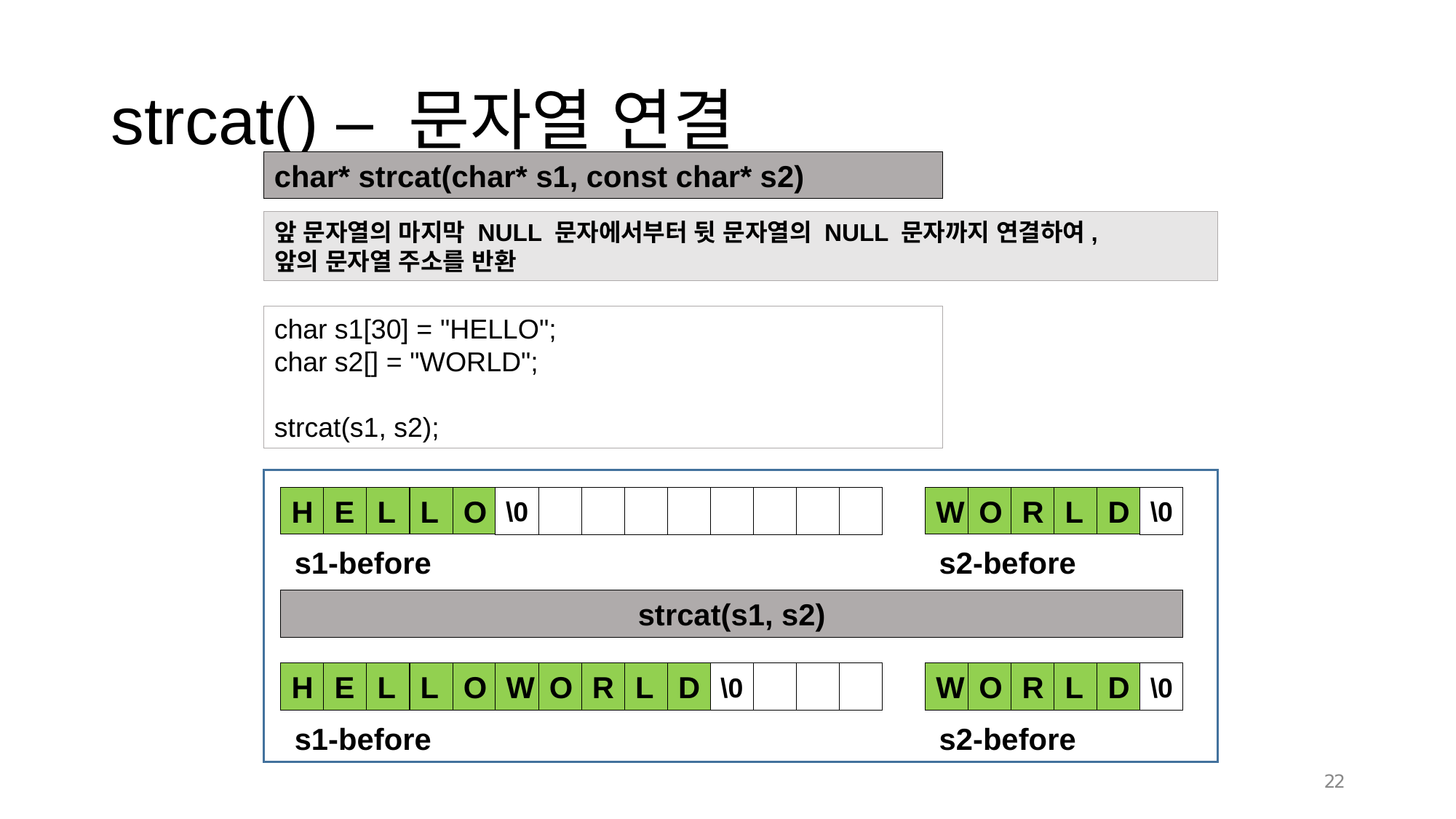

# strcat() – 문자열 연결
char* strcat(char* s1, const char* s2)
앞 문자열의 마지막 NULL 문자에서부터 뒷 문자열의 NULL 문자까지 연결하여,
앞의 문자열 주소를 반환
char s1[30] = "HELLO";
char s2[] = "WORLD";

strcat(s1, s2);

H
E
L
L
O
\0

W
O
R
L
D
\0
s1-before
s2-before
strcat(s1, s2)
H
E
L
L
O
W
O
R
L
D
\0

W
O
R
L
D
\0
s1-before
s2-before
22